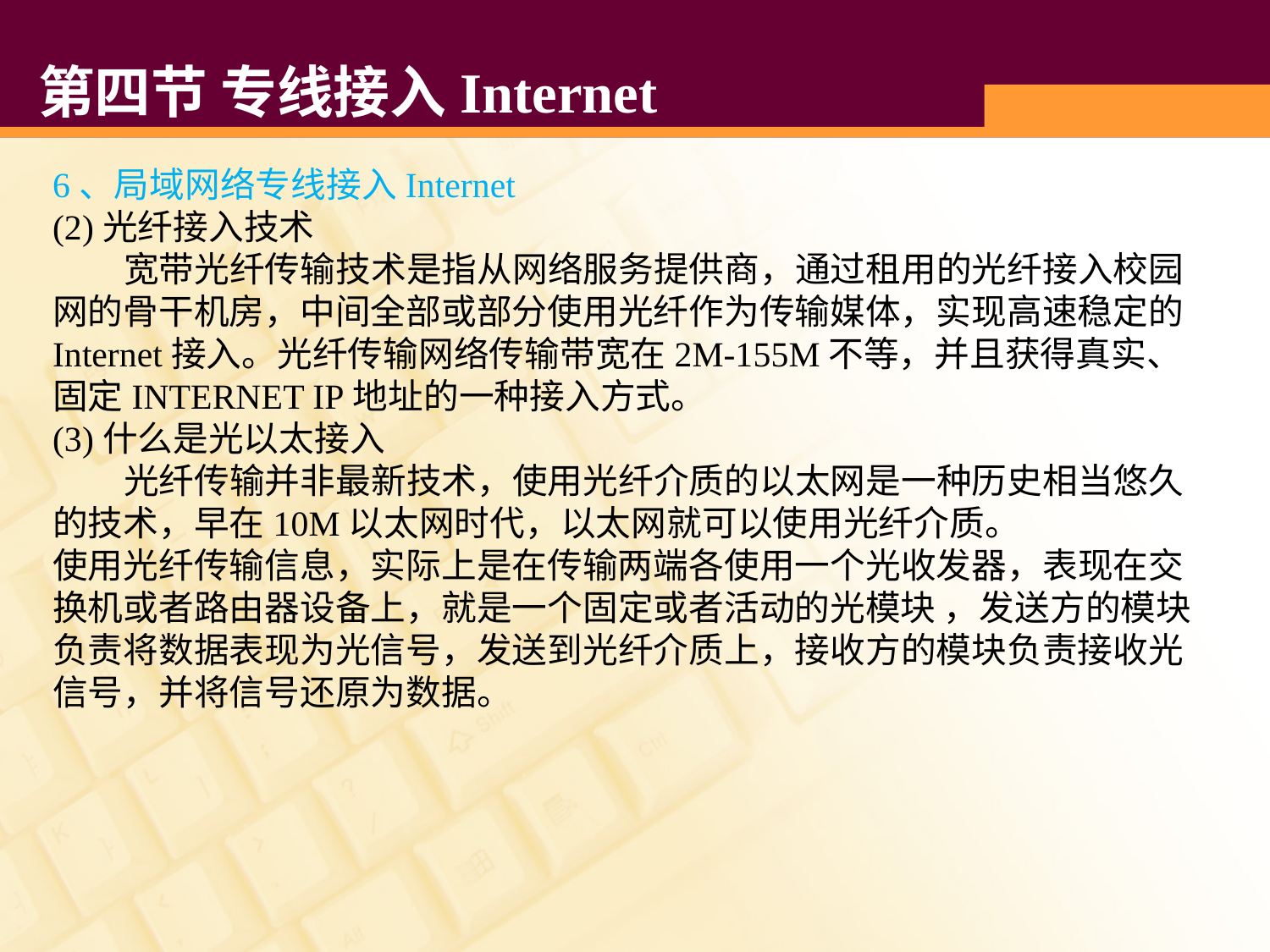

# 第四节 专线接入Internet
6、局域网络专线接入Internet
(2)光纤接入技术
        宽带光纤传输技术是指从网络服务提供商，通过租用的光纤接入校园网的骨干机房，中间全部或部分使用光纤作为传输媒体，实现高速稳定的Internet接入。光纤传输网络传输带宽在2M-155M不等，并且获得真实、固定INTERNET IP地址的一种接入方式。
(3)什么是光以太接入
        光纤传输并非最新技术，使用光纤介质的以太网是一种历史相当悠久的技术，早在10M以太网时代，以太网就可以使用光纤介质。
使用光纤传输信息，实际上是在传输两端各使用一个光收发器，表现在交换机或者路由器设备上，就是一个固定或者活动的光模块 ，发送方的模块负责将数据表现为光信号，发送到光纤介质上，接收方的模块负责接收光信号，并将信号还原为数据。